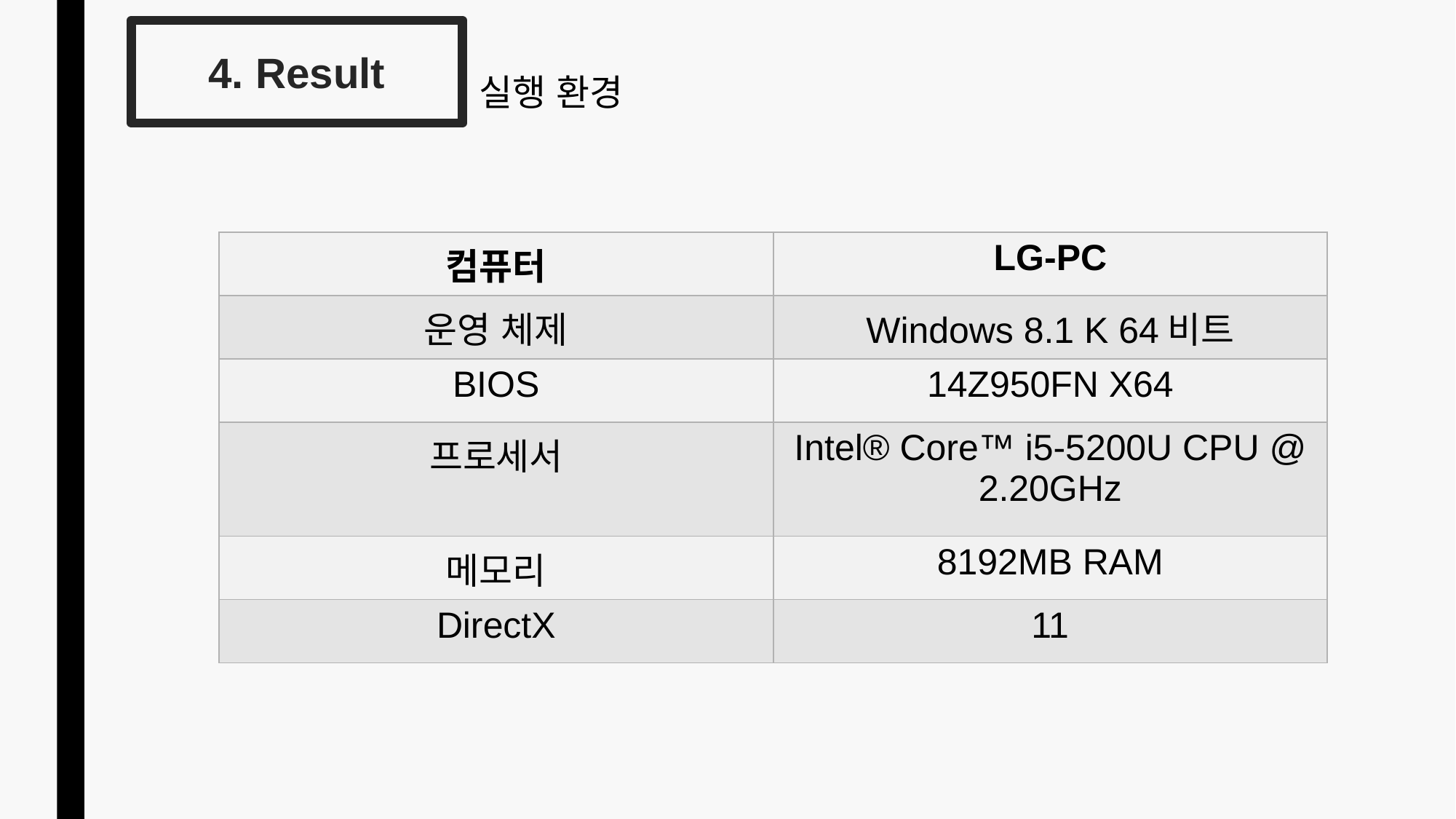

4. Result
실행 환경
| 컴퓨터 | LG-PC |
| --- | --- |
| 운영 체제 | Windows 8.1 K 64비트 |
| BIOS | 14Z950FN X64 |
| 프로세서 | Intel® Core™ i5-5200U CPU @ 2.20GHz |
| 메모리 | 8192MB RAM |
| DirectX | 11 |